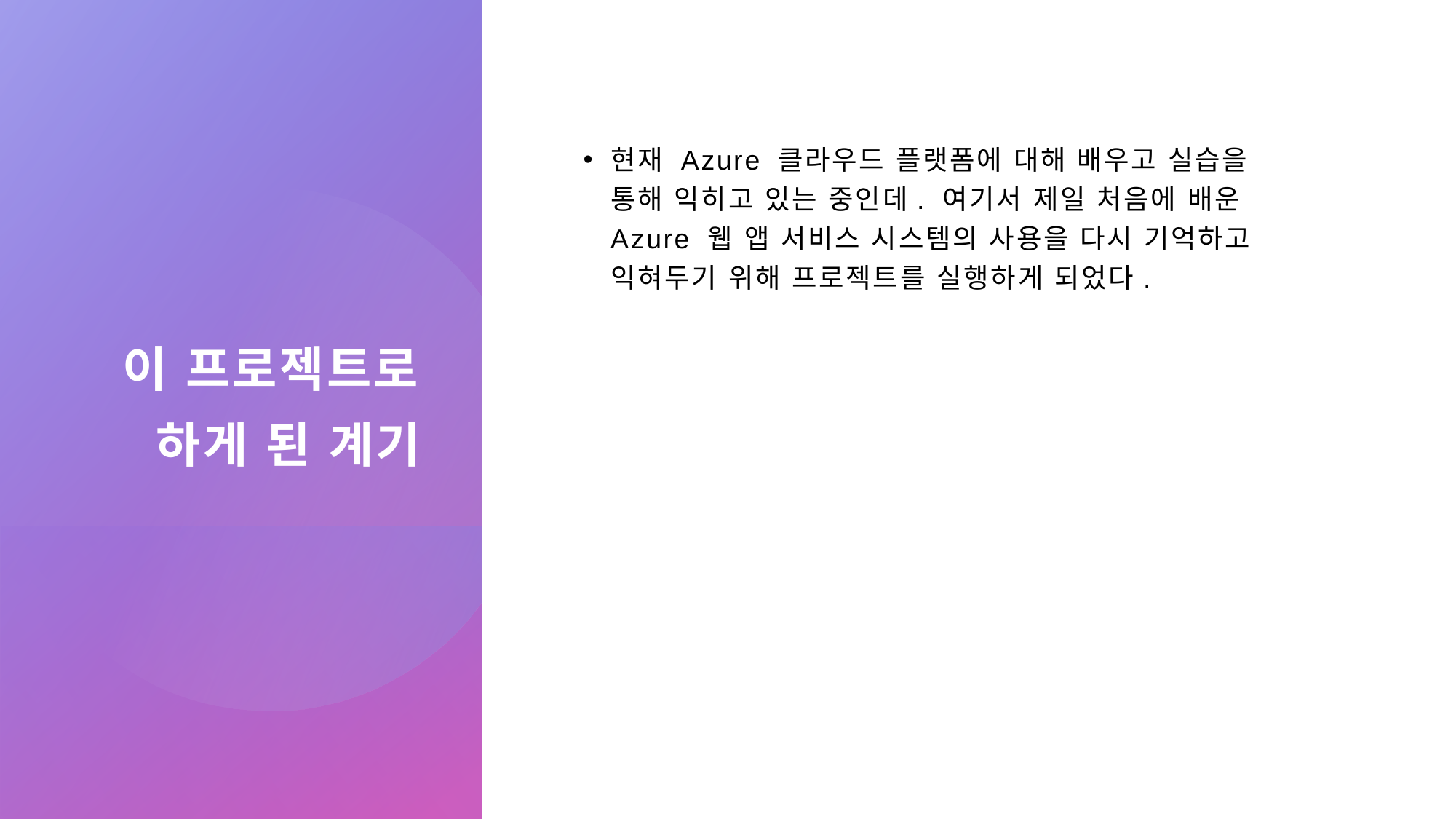

# 이 프로젝트로 하게 된 계기
현재 Azure 클라우드 플랫폼에 대해 배우고 실습을 통해 익히고 있는 중인데. 여기서 제일 처음에 배운 Azure 웹 앱 서비스 시스템의 사용을 다시 기억하고 익혀두기 위해 프로젝트를 실행하게 되었다.